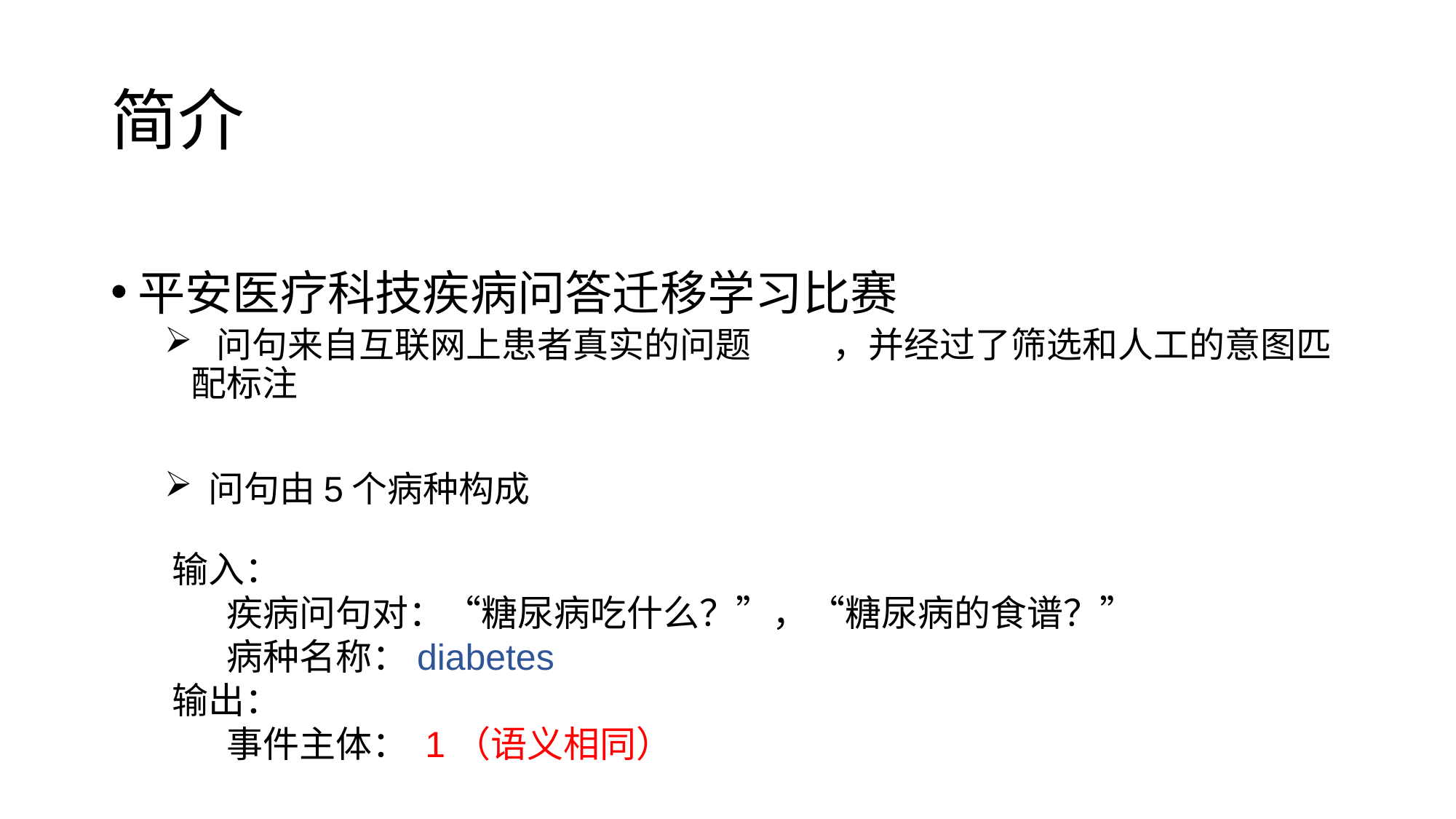

# 简介
平安医疗科技疾病问答迁移学习比赛
  问句来自互联网上患者真实的问题	，并经过了筛选和人工的意图匹配标注

 问句由5个病种构成

输入：
疾病问句对：“糖尿病吃什么？”，“糖尿病的食谱？”
病种名称：diabetes
输出：
事件主体： 1（语义相同）